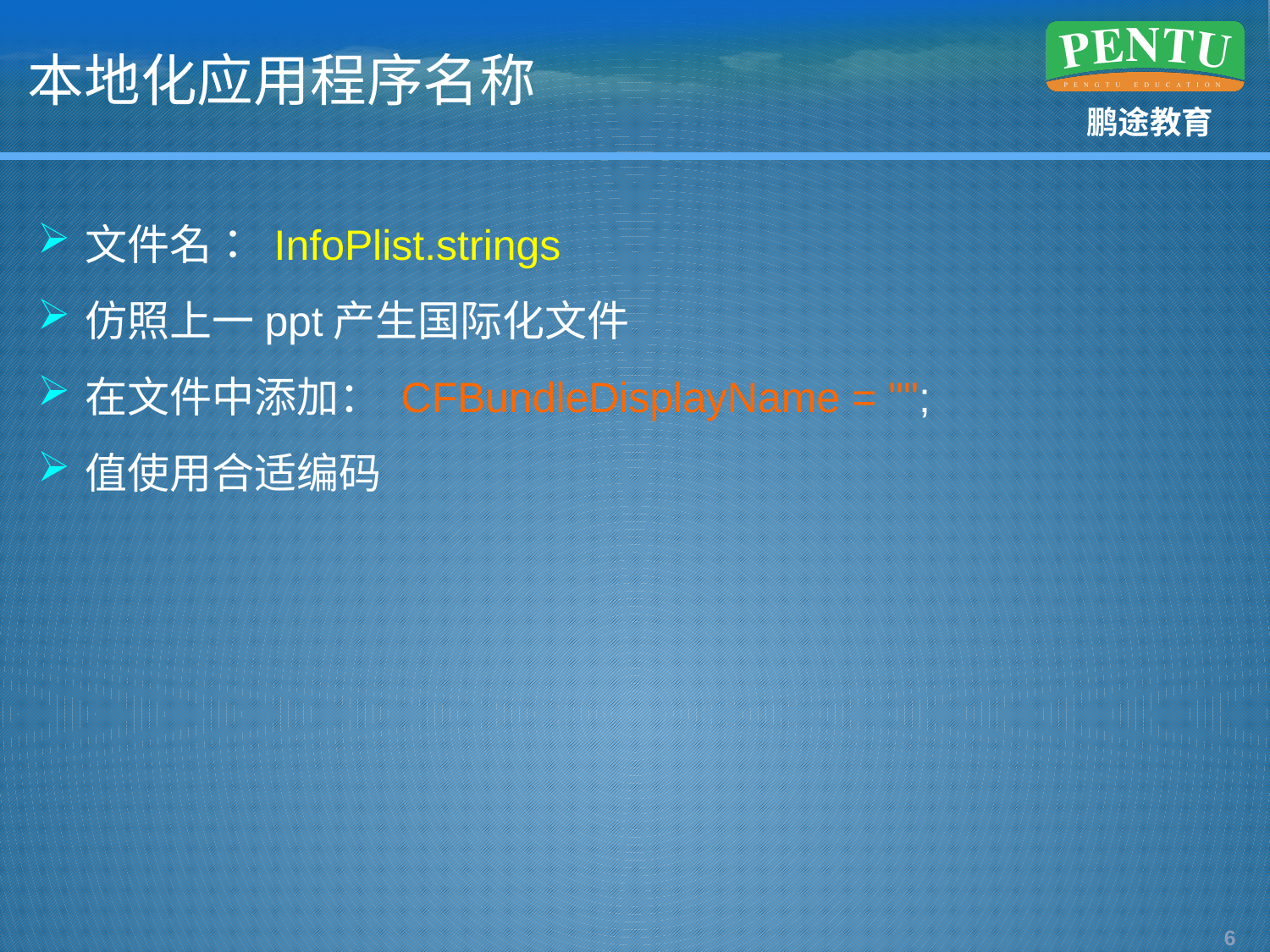

# 本地化应用程序名称
文件名： InfoPlist.strings
仿照上一ppt产生国际化文件
在文件中添加： CFBundleDisplayName = "";
值使用合适编码
6